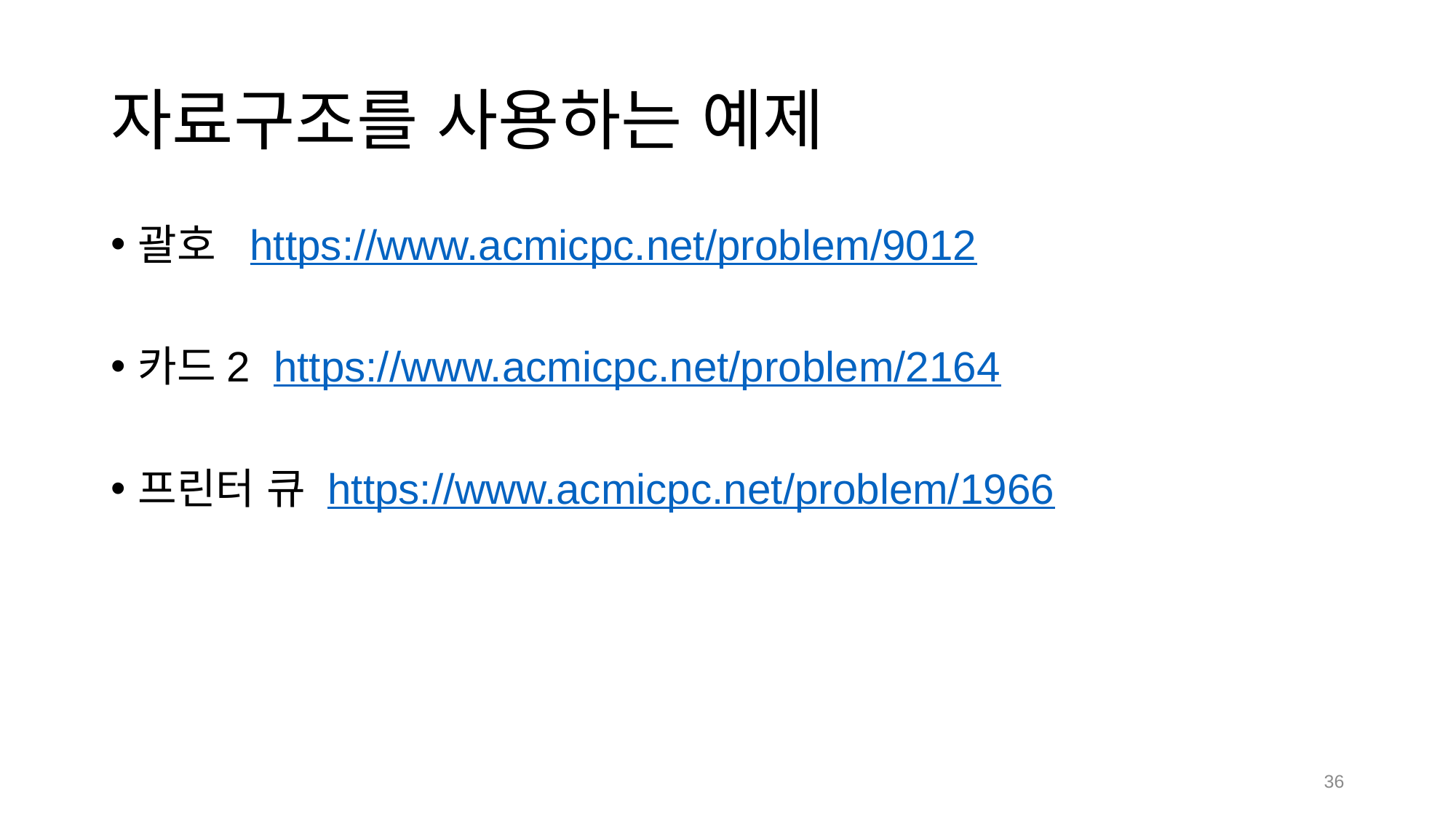

# 자료구조를 사용하는 예제
괄호  https://www.acmicpc.net/problem/9012

카드2  https://www.acmicpc.net/problem/2164

프린터 큐 https://www.acmicpc.net/problem/1966
36